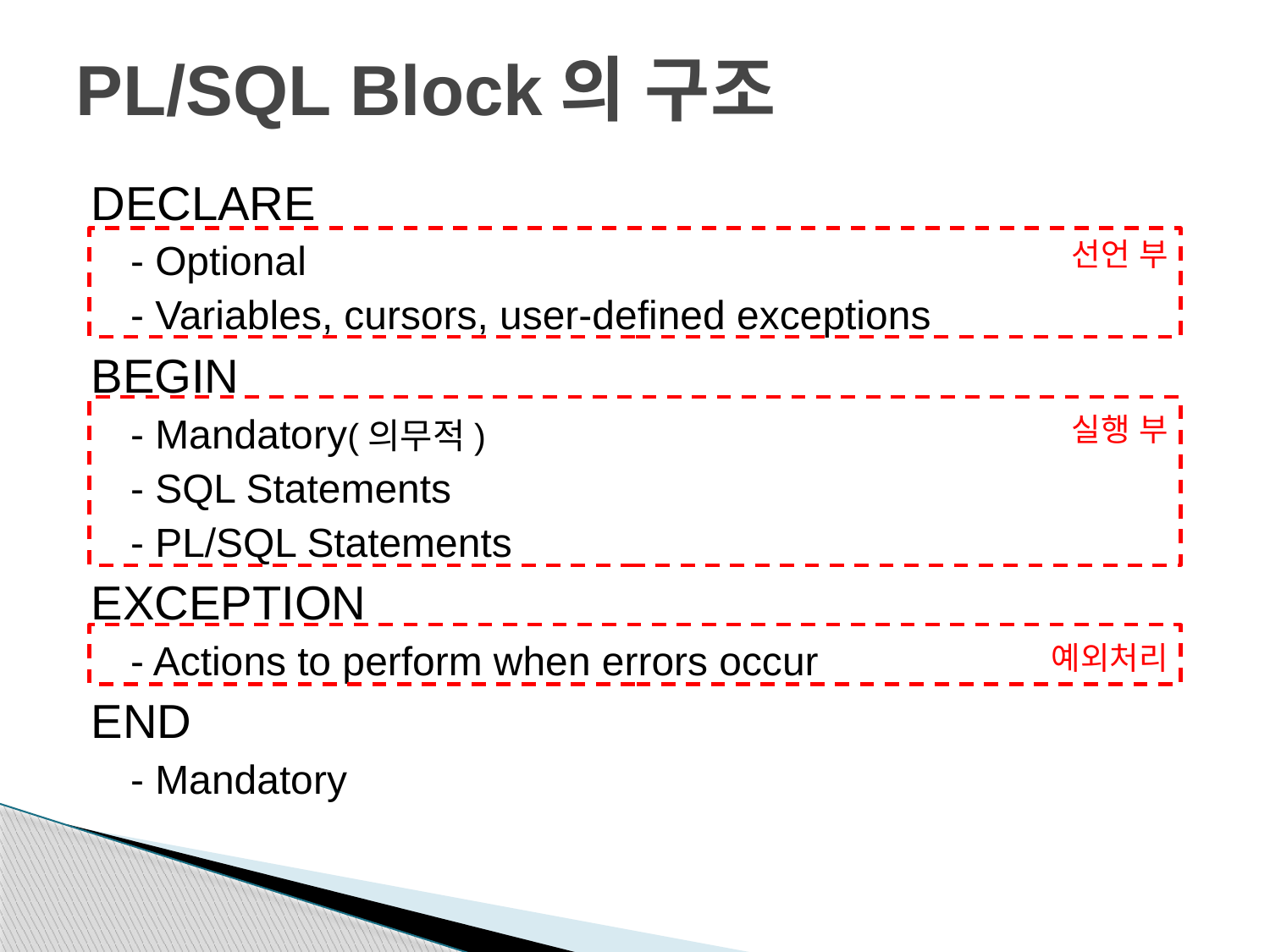

# PL/SQL Block의 구조
DECLARE
- Optional
- Variables, cursors, user-defined exceptions
BEGIN
- Mandatory(의무적)
- SQL Statements
- PL/SQL Statements
EXCEPTION
- Actions to perform when errors occur
END
- Mandatory

선언 부

실행 부

예외처리